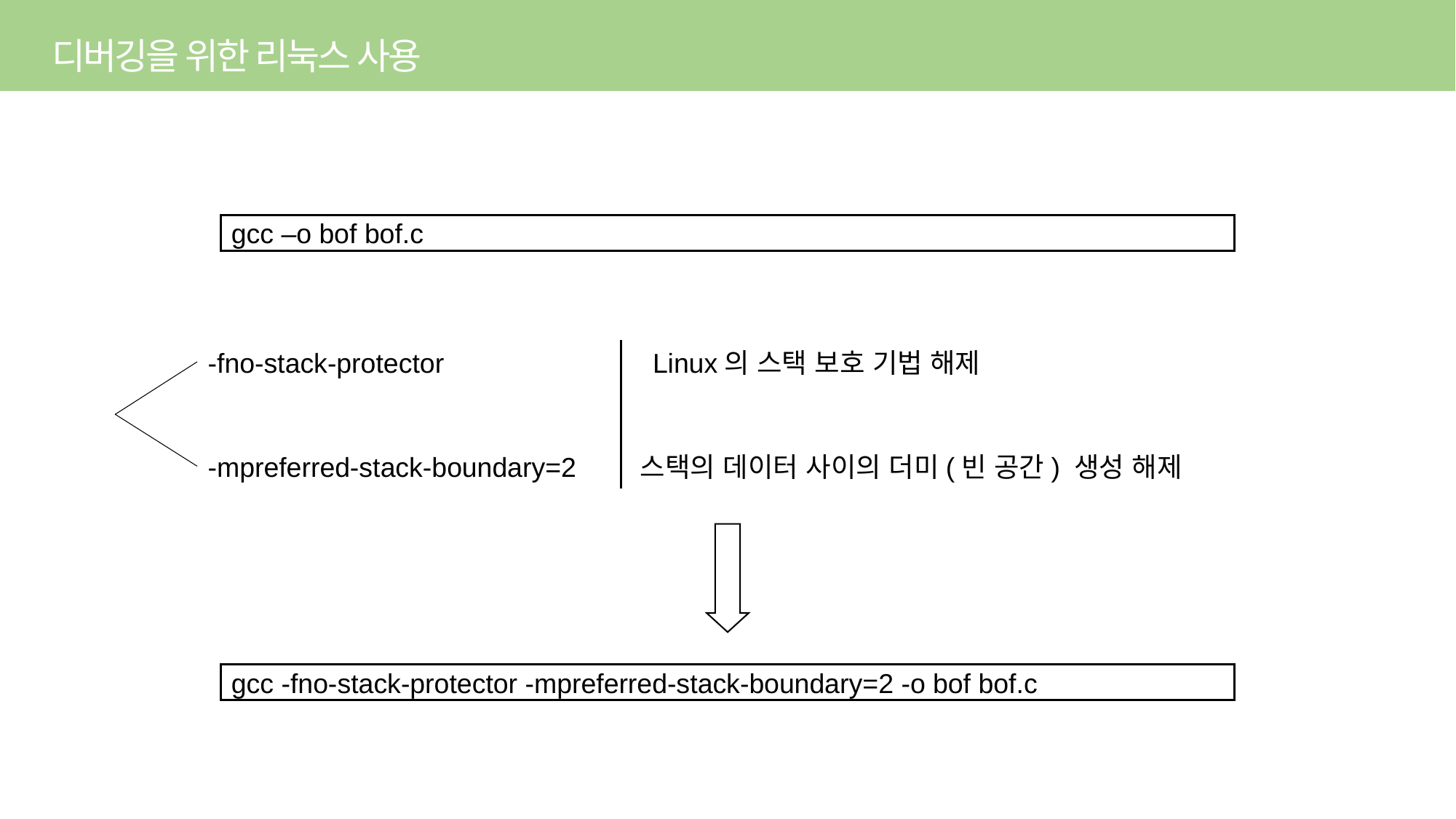

디버깅을 위한 리눅스 사용
gcc –o bof bof.c
-fno-stack-protector
Linux의 스택 보호 기법 해제
-mpreferred-stack-boundary=2
스택의 데이터 사이의 더미(빈 공간) 생성 해제

gcc -fno-stack-protector -mpreferred-stack-boundary=2 -o bof bof.c